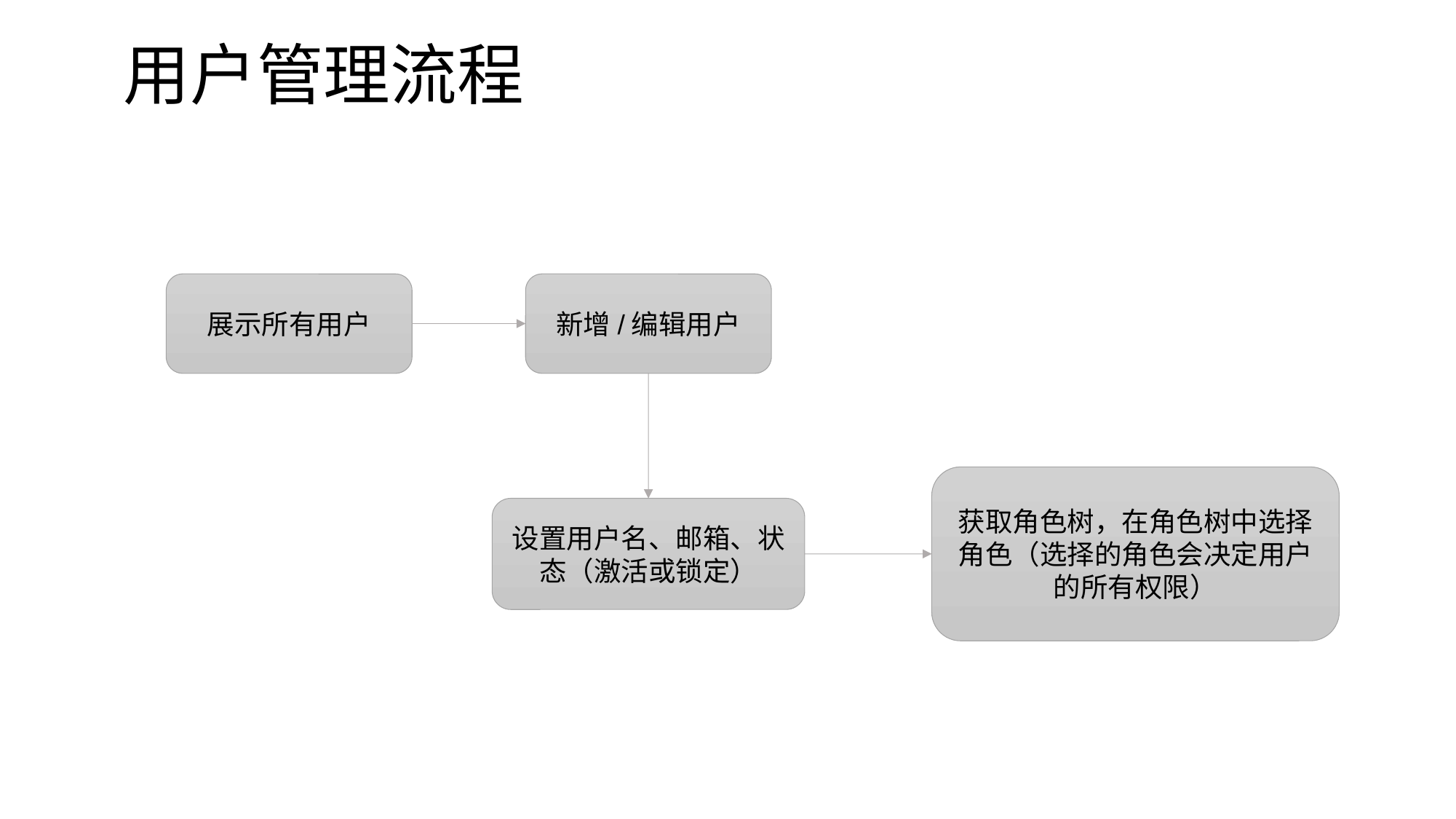

# 用户管理流程
展示所有用户
新增/编辑用户
获取角色树，在角色树中选择角色（选择的角色会决定用户的所有权限）
设置用户名、邮箱、状态（激活或锁定）